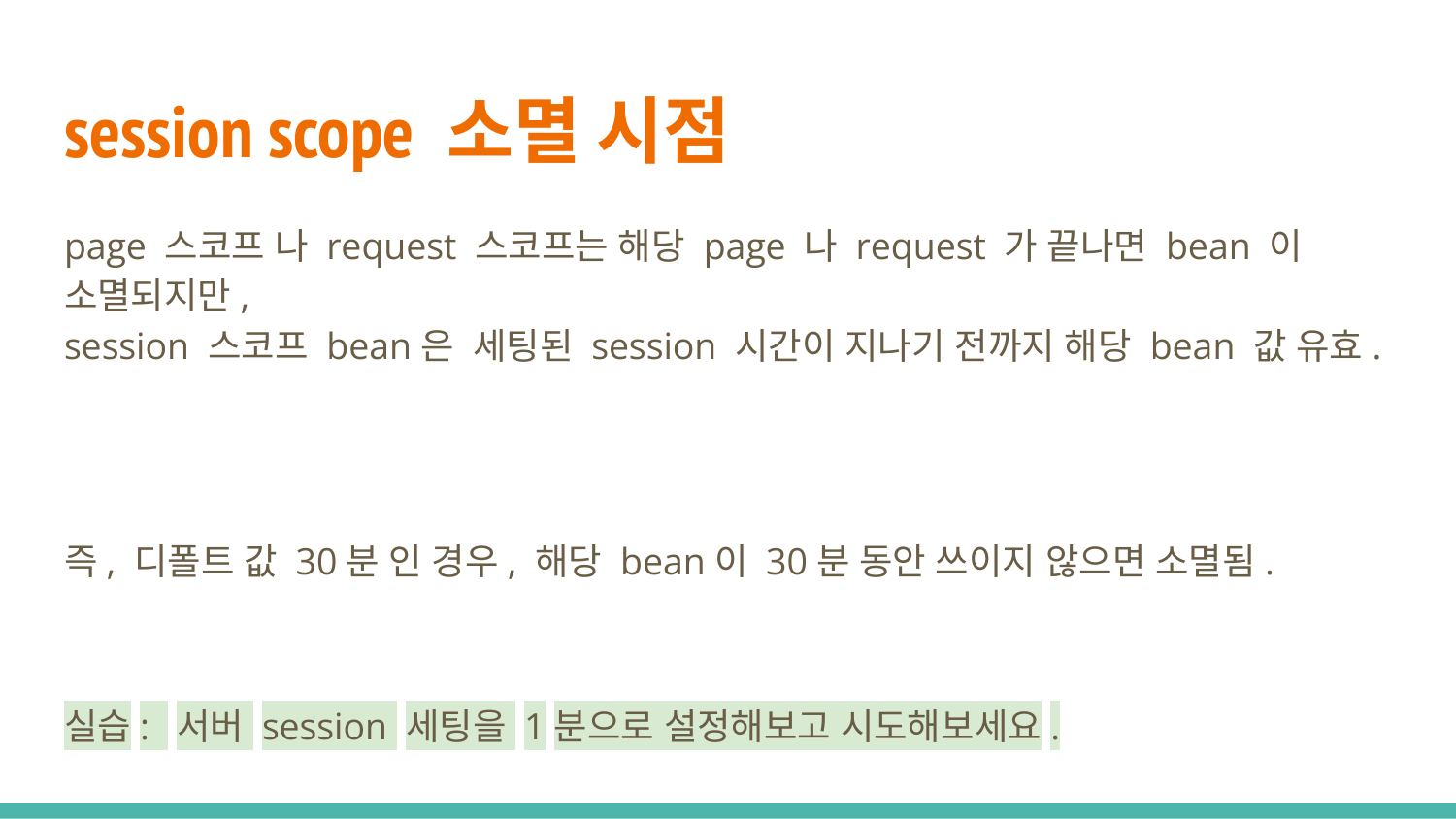

# session scope 소멸 시점
page 스코프 나 request 스코프는 해당 page 나 request 가 끝나면 bean 이 소멸되지만,
session 스코프 bean은  세팅된 session 시간이 지나기 전까지 해당 bean 값 유효.

즉, 디폴트 값 30분 인 경우, 해당 bean이 30분 동안 쓰이지 않으면 소멸됨.

실습:  서버 session 세팅을 1분으로 설정해보고 시도해보세요.